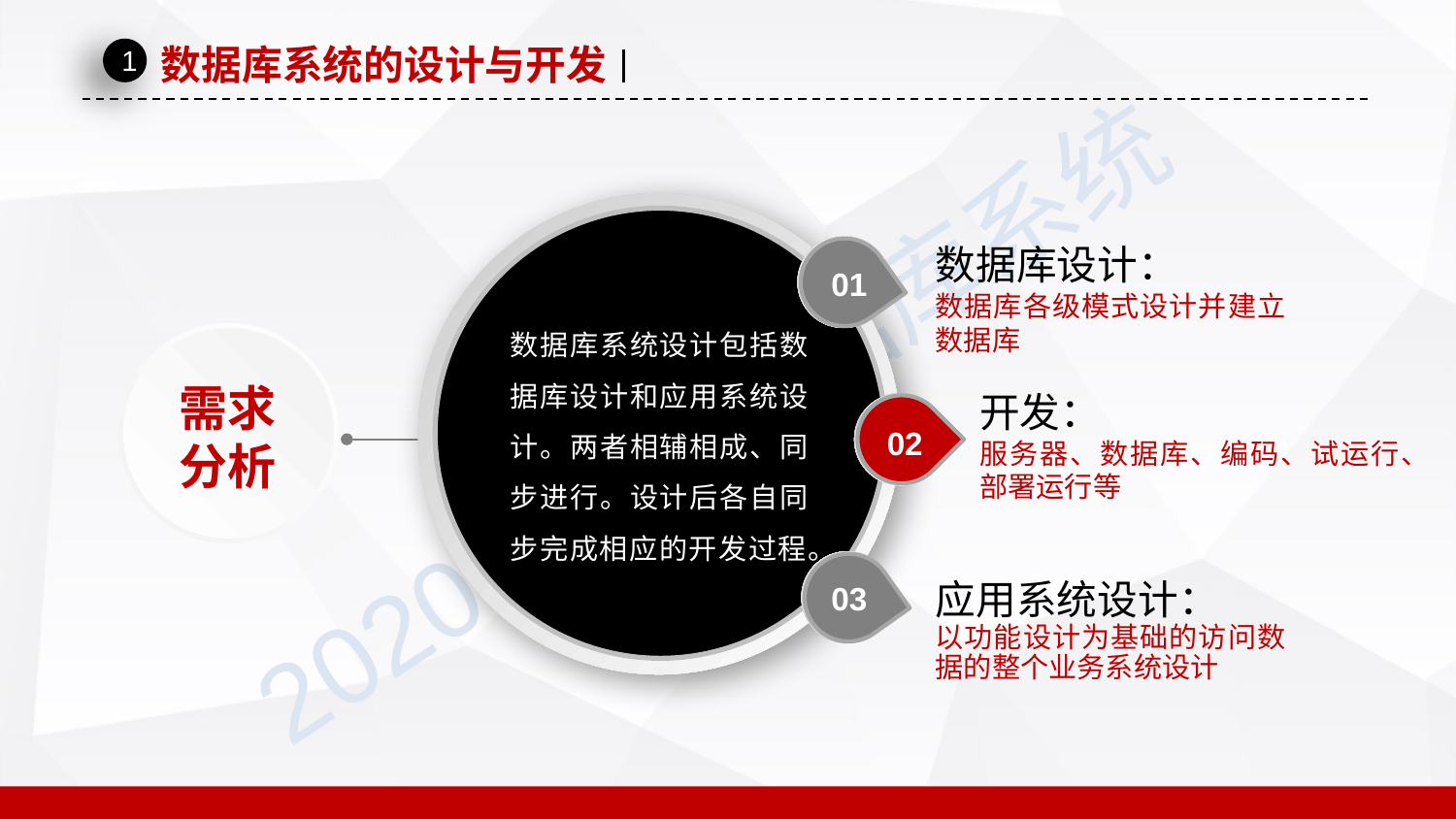

数据库系统的设计与开发
1

数据库设计：
数据库各级模式设计并建立数据库
01
数据库系统设计包括数据库设计和应用系统设计。两者相辅相成、同步进行。设计后各自同步完成相应的开发过程。

需求分析
开发：
服务器、数据库、编码、试运行、部署运行等

02

03
应用系统设计：
以功能设计为基础的访问数据的整个业务系统设计